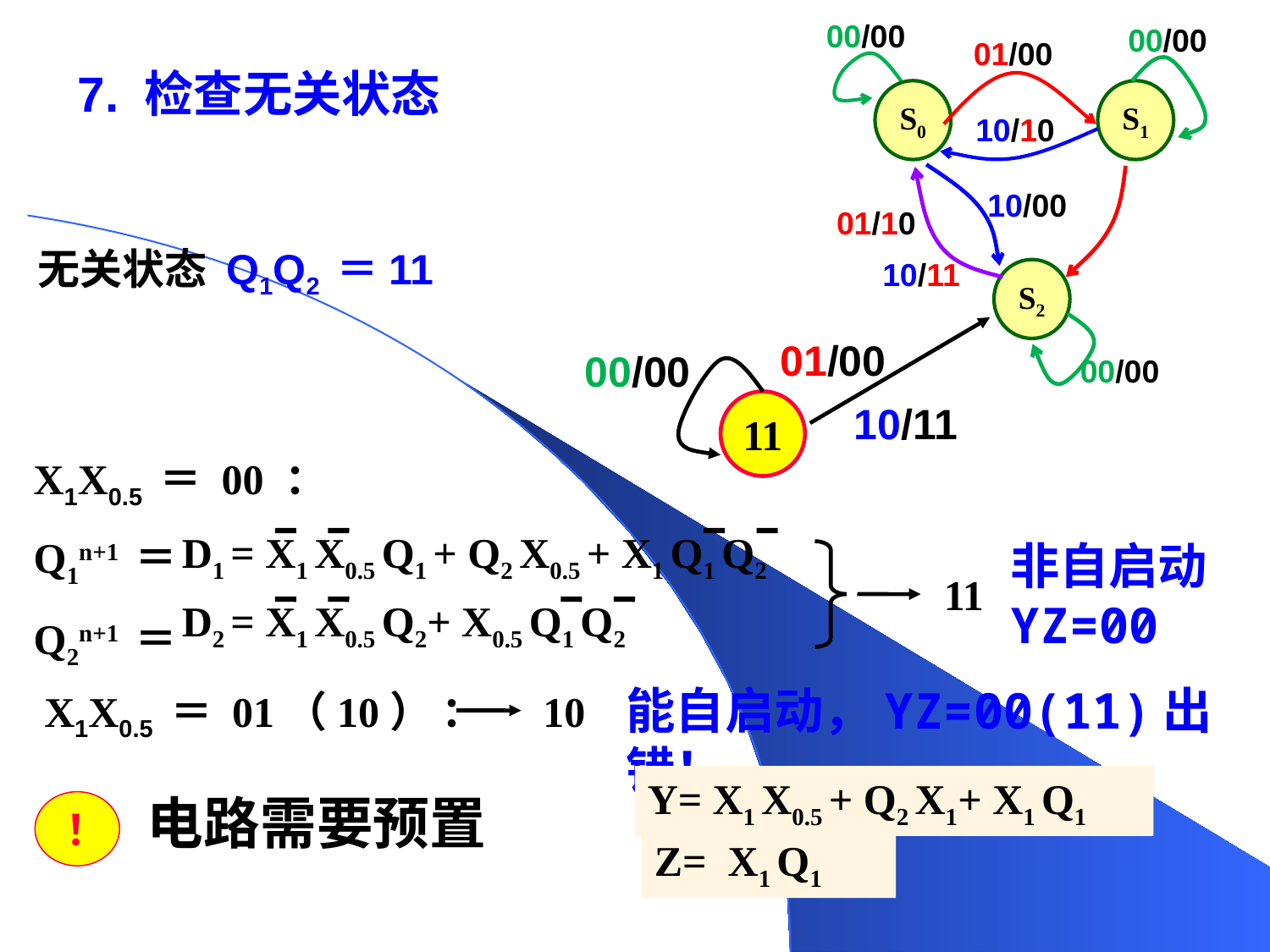

00/00
00/00
01/00

S0
S1
10/10

10/00
01/10
10/11
S2

00/00
7. 检查无关状态
无关状态 Q1Q2 ＝11

01/00
00/00

11
10/11
X1X0.5 ＝ 00 ：
Q1n+1 ＝
Q2n+1 ＝
D1 = X1 X0.5 Q1 + Q2 X0.5 + X1 Q1 Q2

11
D2 = X1 X0.5 Q2+ X0.5 Q1 Q2

非自启动
YZ=00
能自启动，YZ=00(11)出错！
 X1X0.5 ＝ 01（10） ：
10

Y= X1 X0.5 + Q2 X1+ X1 Q1
电路需要预置
 ！
Z=  X1 Q1